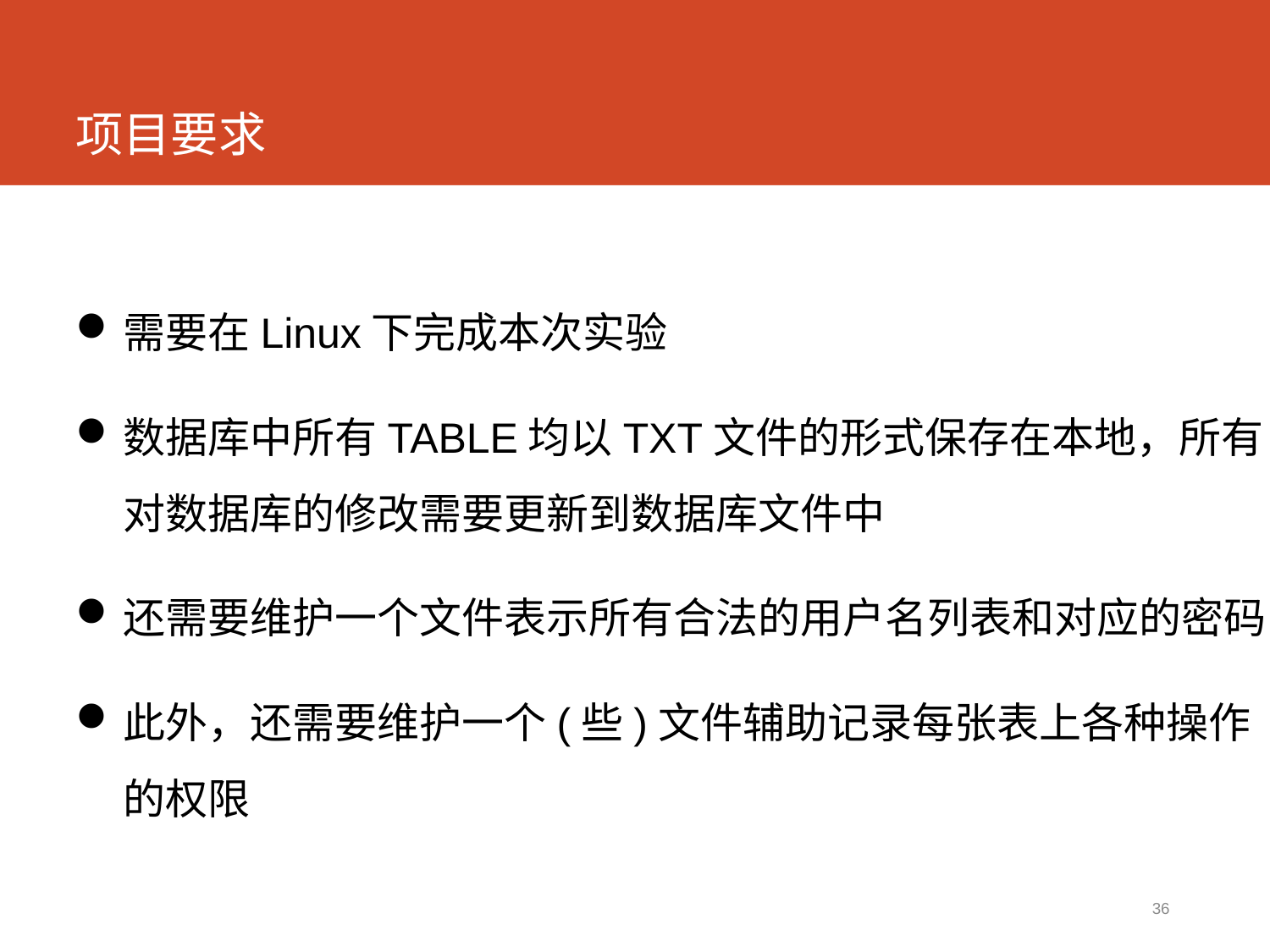

# 项目要求

需要在Linux下完成本次实验
数据库中所有TABLE均以TXT文件的形式保存在本地，所有对数据库的修改需要更新到数据库文件中
还需要维护一个文件表示所有合法的用户名列表和对应的密码
此外，还需要维护一个(些)文件辅助记录每张表上各种操作的权限

36